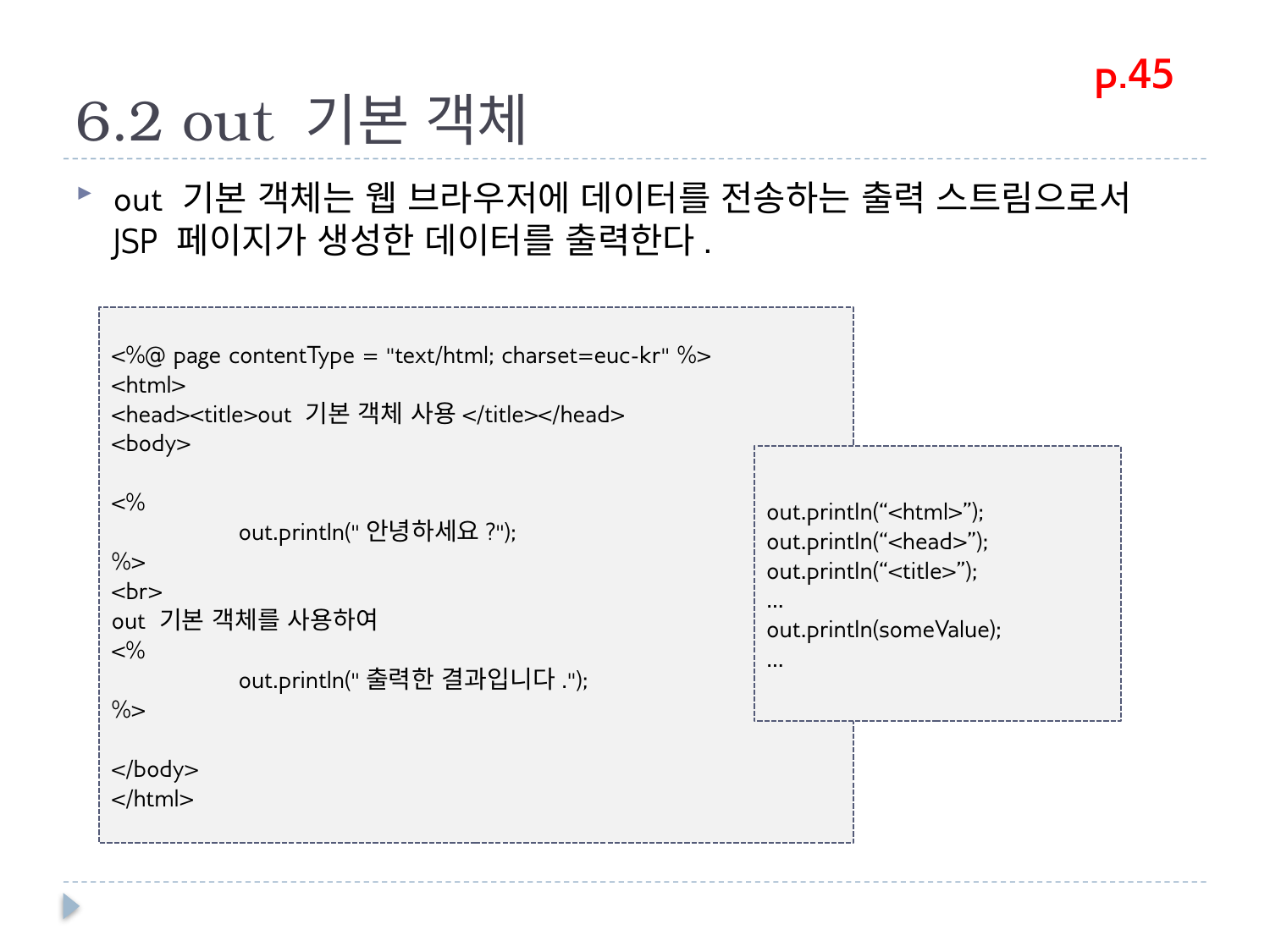

# 6.2 out 기본 객체
p.45
out 기본 객체는 웹 브라우저에 데이터를 전송하는 출력 스트림으로서 JSP 페이지가 생성한 데이터를 출력한다.
<%@ page contentType = "text/html; charset=euc-kr" %>
<html>
<head><title>out 기본 객체 사용</title></head>
<body>

<%
	out.println("안녕하세요?");
%>
<br>
out 기본 객체를 사용하여
<%
	out.println("출력한 결과입니다.");
%>

</body>
</html>
out.println(“<html>”);
out.println(“<head>”);
out.println(“<title>”);
…
out.println(someValue);
…